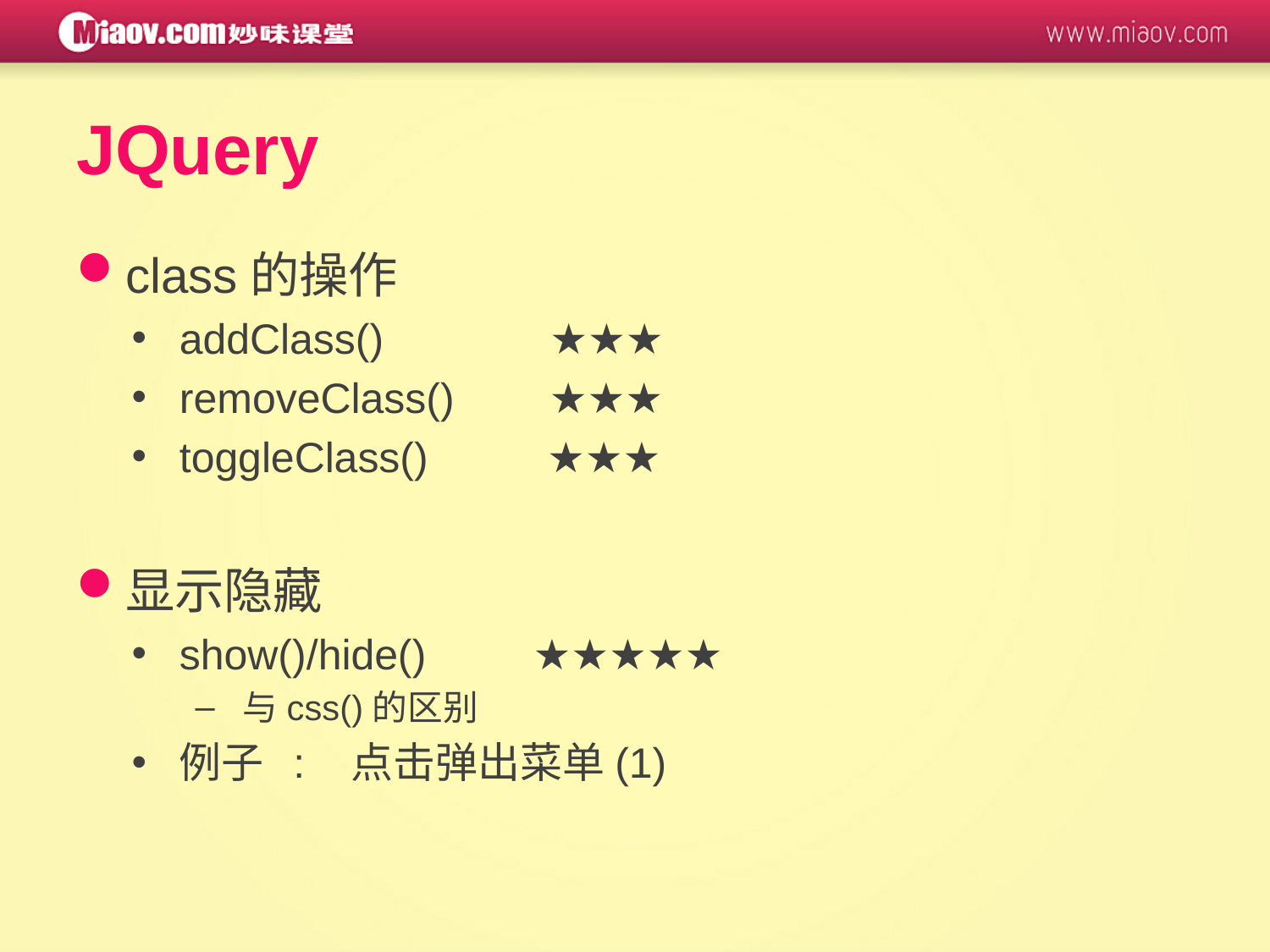

# JQuery
class的操作
addClass()              ★★★
removeClass()        ★★★
toggleClass()          ★★★

显示隐藏
show()/hide()         ★★★★★
与css()的区别
例子  :   点击弹出菜单(1)